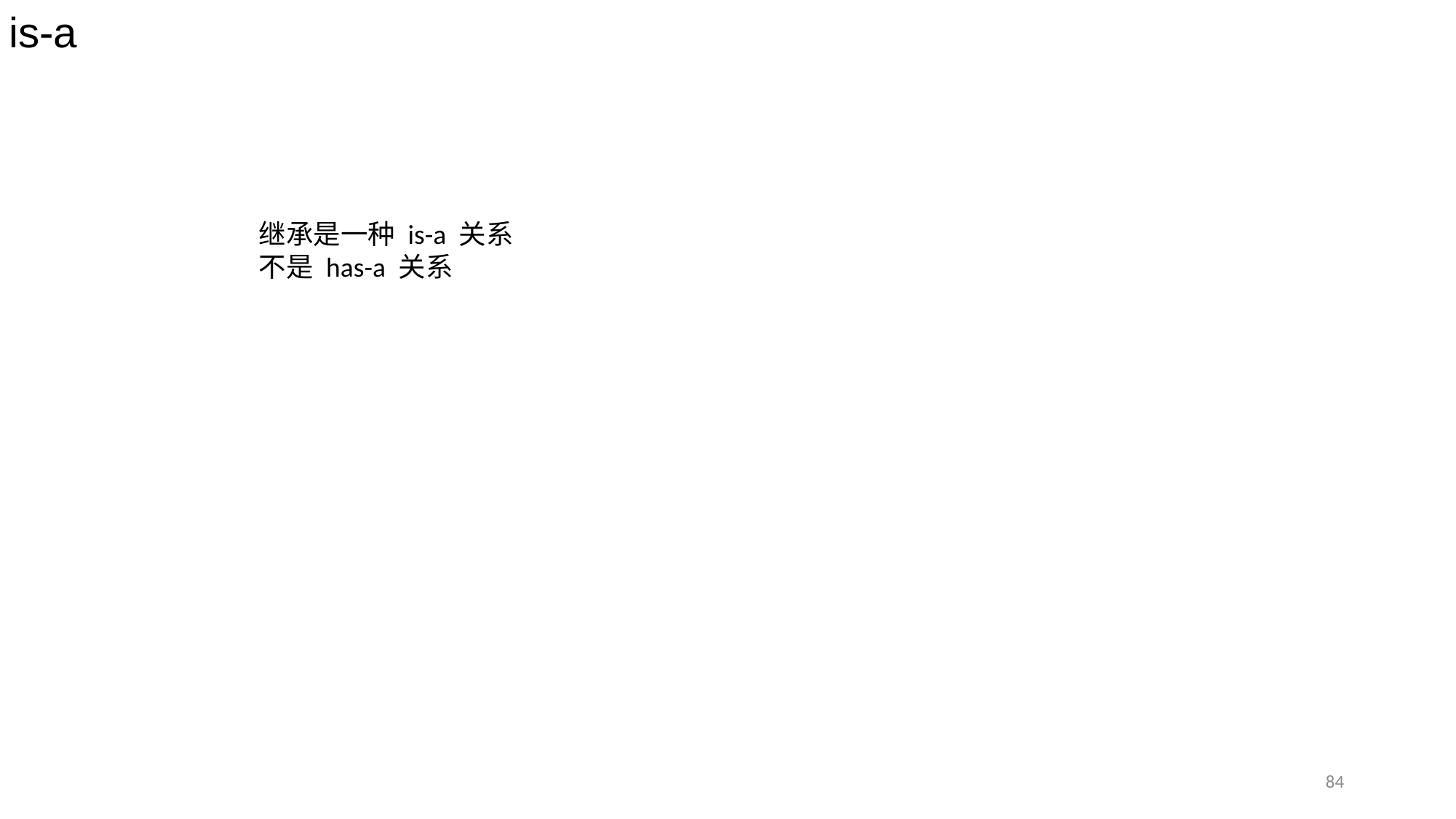

is-a
继承是一种 is-a 关系
不是 has-a 关系
84